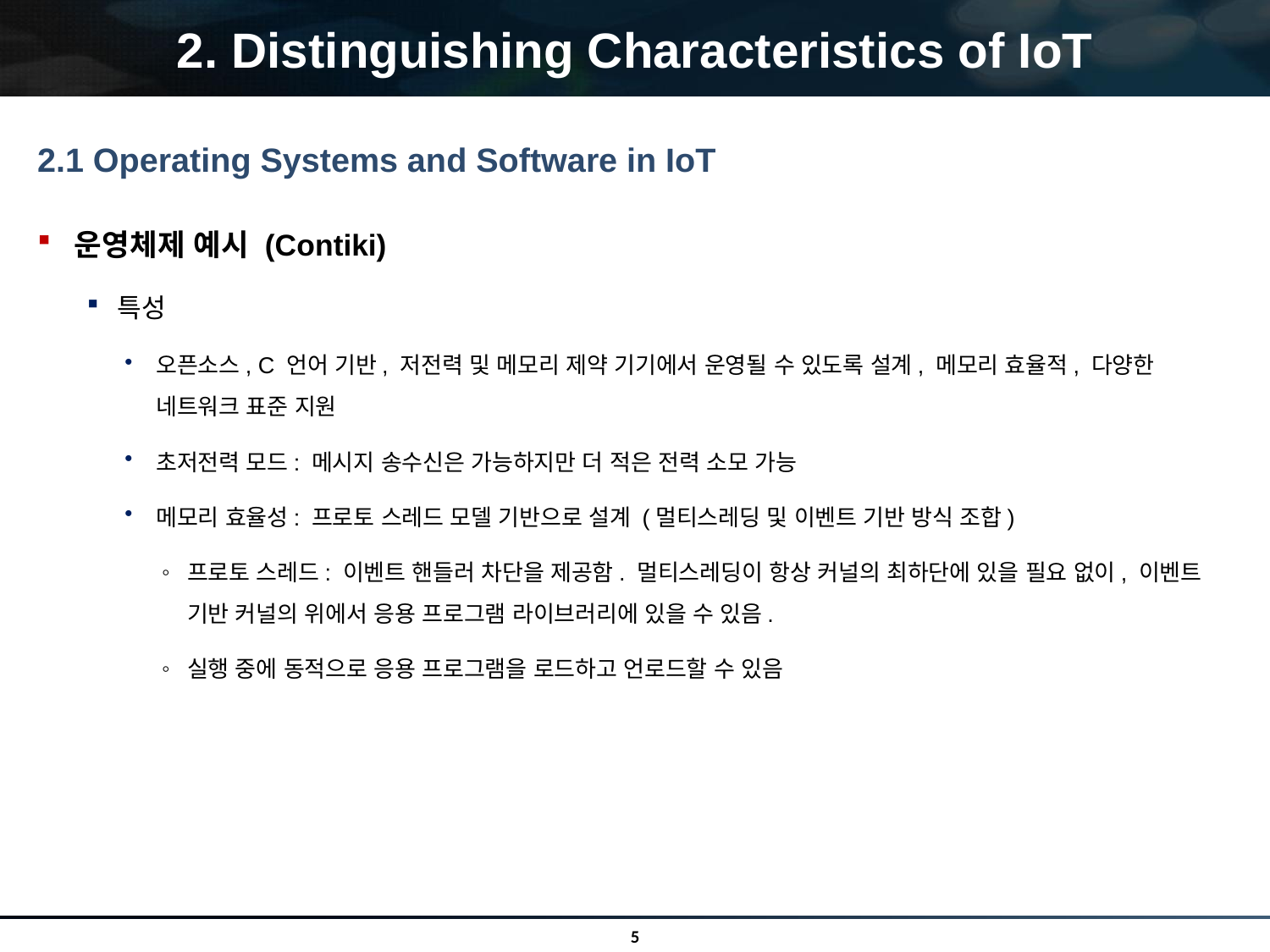

# 2. Distinguishing Characteristics of IoT
2.1 Operating Systems and Software in IoT
운영체제 예시 (Contiki)
특성
오픈소스, C 언어 기반, 저전력 및 메모리 제약 기기에서 운영될 수 있도록 설계, 메모리 효율적, 다양한 네트워크 표준 지원
초저전력 모드: 메시지 송수신은 가능하지만 더 적은 전력 소모 가능
메모리 효율성: 프로토 스레드 모델 기반으로 설계 (멀티스레딩 및 이벤트 기반 방식 조합)
프로토 스레드: 이벤트 핸들러 차단을 제공함. 멀티스레딩이 항상 커널의 최하단에 있을 필요 없이, 이벤트 기반 커널의 위에서 응용 프로그램 라이브러리에 있을 수 있음.
실행 중에 동적으로 응용 프로그램을 로드하고 언로드할 수 있음